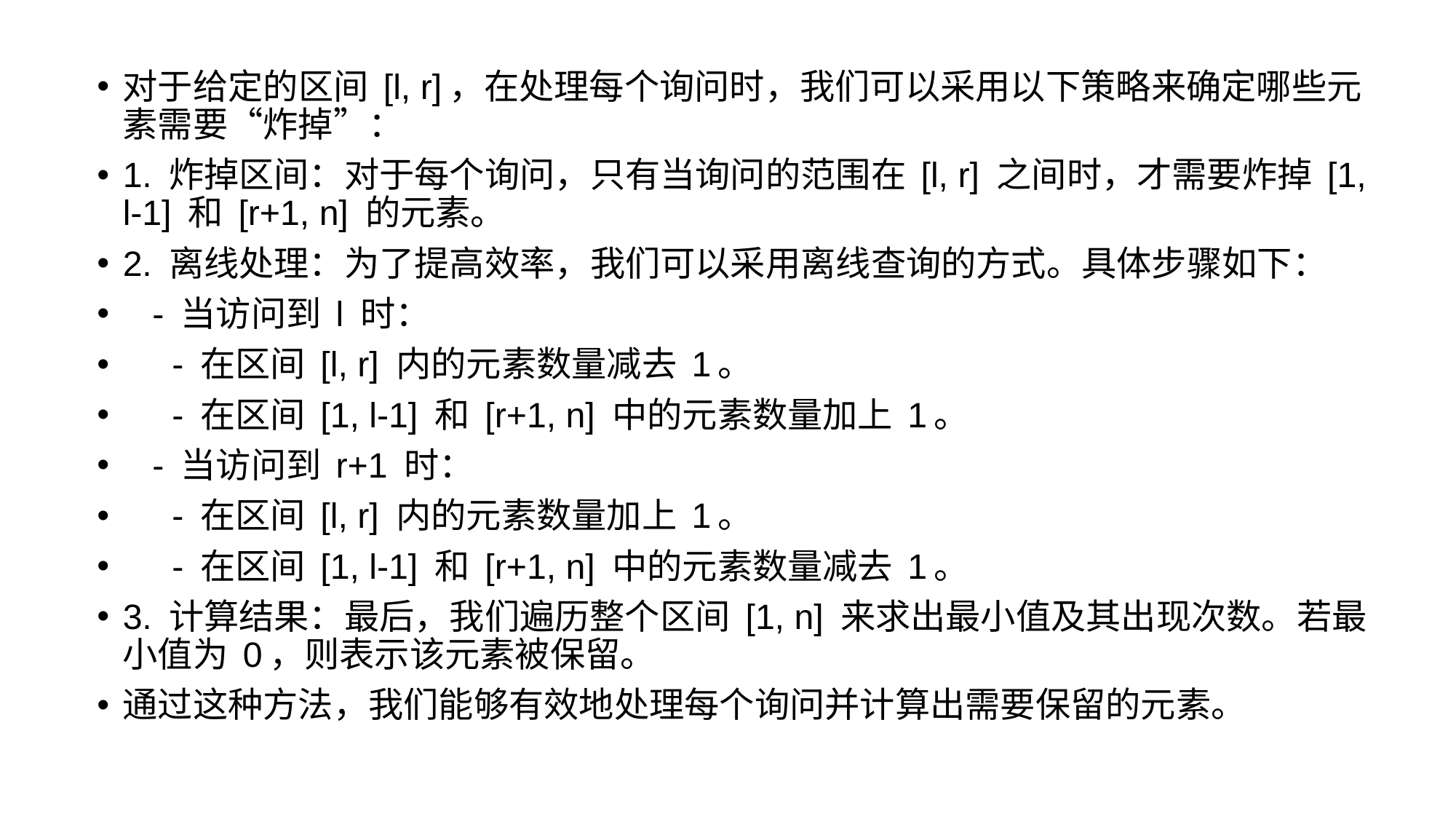

对于给定的区间 [l, r]，在处理每个询问时，我们可以采用以下策略来确定哪些元素需要“炸掉”：
1. 炸掉区间：对于每个询问，只有当询问的范围在 [l, r] 之间时，才需要炸掉 [1, l-1] 和 [r+1, n] 的元素。
2. 离线处理：为了提高效率，我们可以采用离线查询的方式。具体步骤如下：
   - 当访问到 l 时：
     - 在区间 [l, r] 内的元素数量减去 1。
     - 在区间 [1, l-1] 和 [r+1, n] 中的元素数量加上 1。
   - 当访问到 r+1 时：
     - 在区间 [l, r] 内的元素数量加上 1。
     - 在区间 [1, l-1] 和 [r+1, n] 中的元素数量减去 1。
3. 计算结果：最后，我们遍历整个区间 [1, n] 来求出最小值及其出现次数。若最小值为 0，则表示该元素被保留。
通过这种方法，我们能够有效地处理每个询问并计算出需要保留的元素。